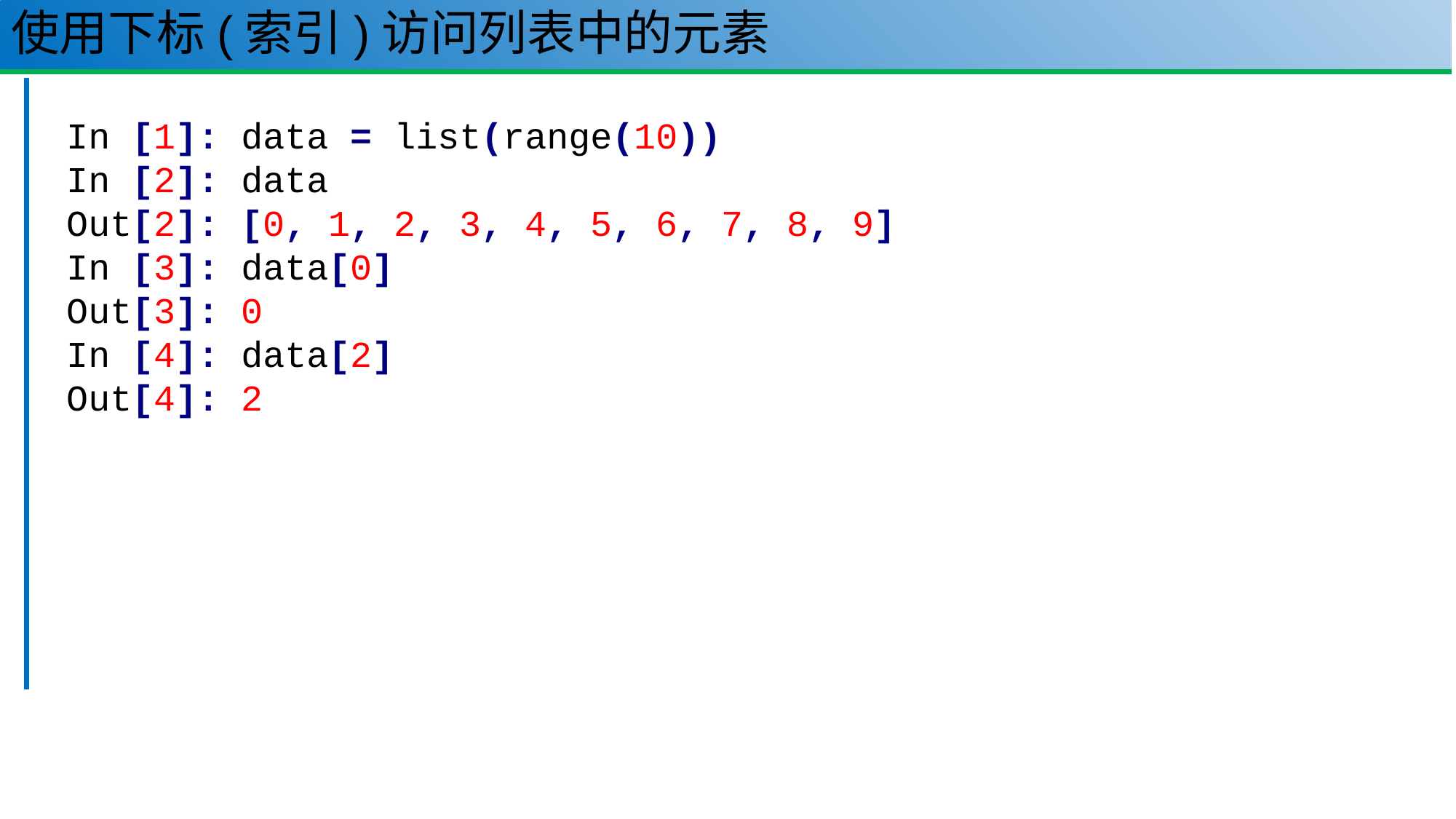

# 使用下标(索引)访问列表中的元素
8
In [1]: data = list(range(10))
In [2]: data
Out[2]: [0, 1, 2, 3, 4, 5, 6, 7, 8, 9]
In [3]: data[0]
Out[3]: 0
In [4]: data[2]
Out[4]: 2